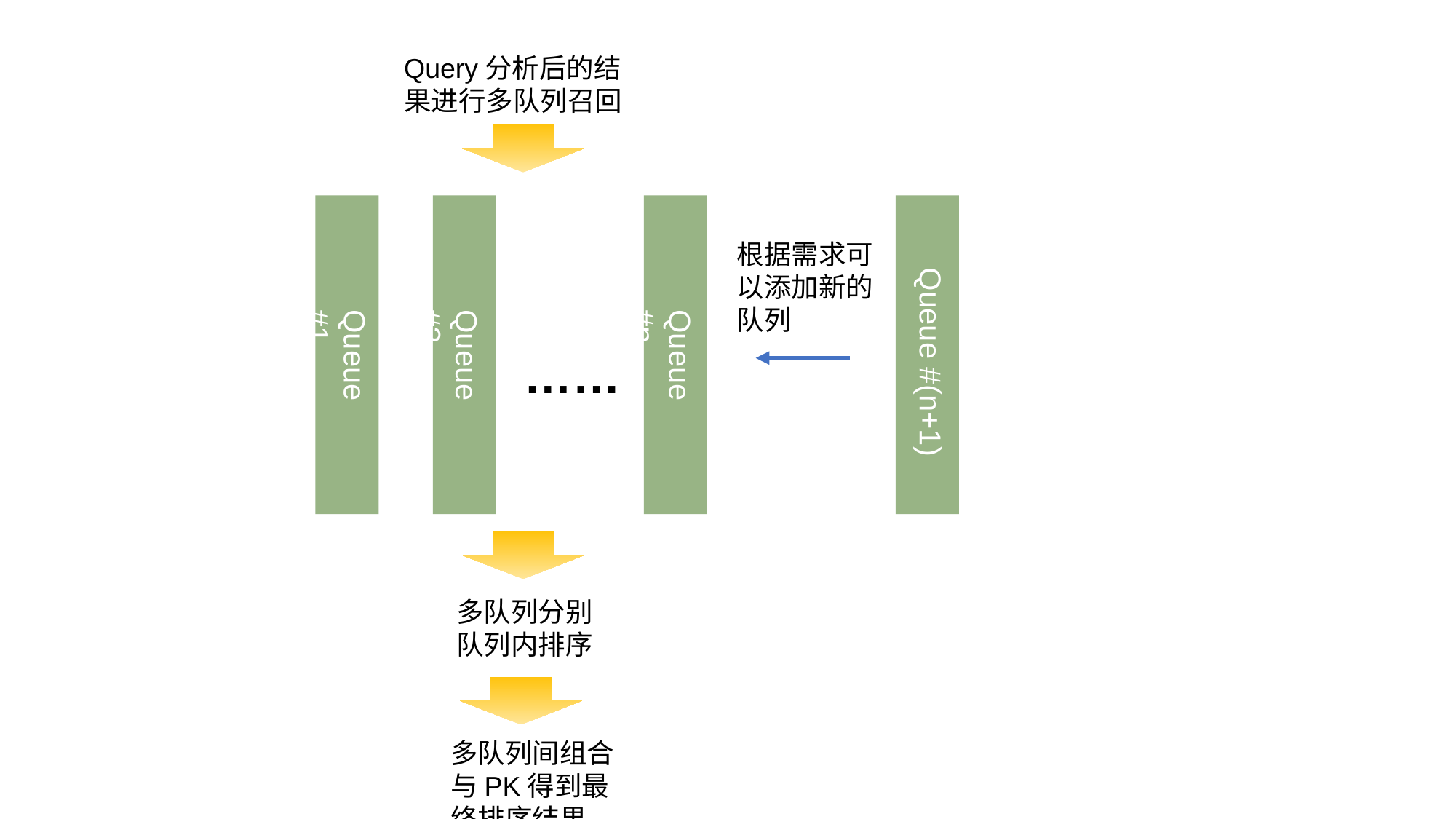

Query分析后的结果进行多队列召回

根据需求可以添加新的队列
Queue #(n+1)
Queue #1
Queue #2
Queue #n
……

多队列分别队列内排序

多队列间组合与PK得到最终排序结果